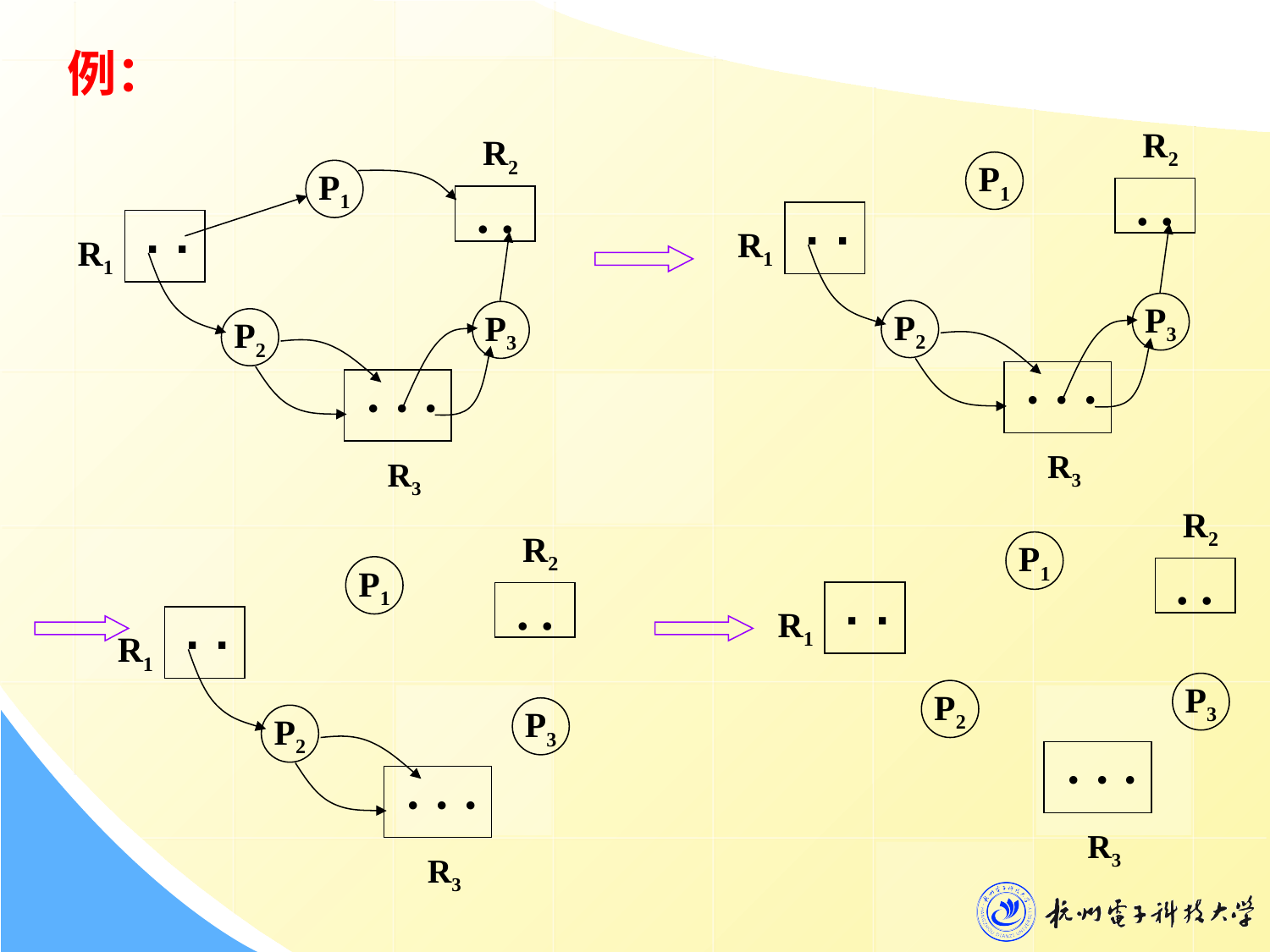

例：
R2
P1
. .
 · ·
R1

P3
P2

 · · ·
R3
R2
P1

. .

 · ·
R1

P3
P2

 · · ·
R3

R2
P1
. .
 · ·
R1
P3
P2
 · · ·
R3
R2
P1
. .
 · ·
R1

P3
P2

 · · ·
R3